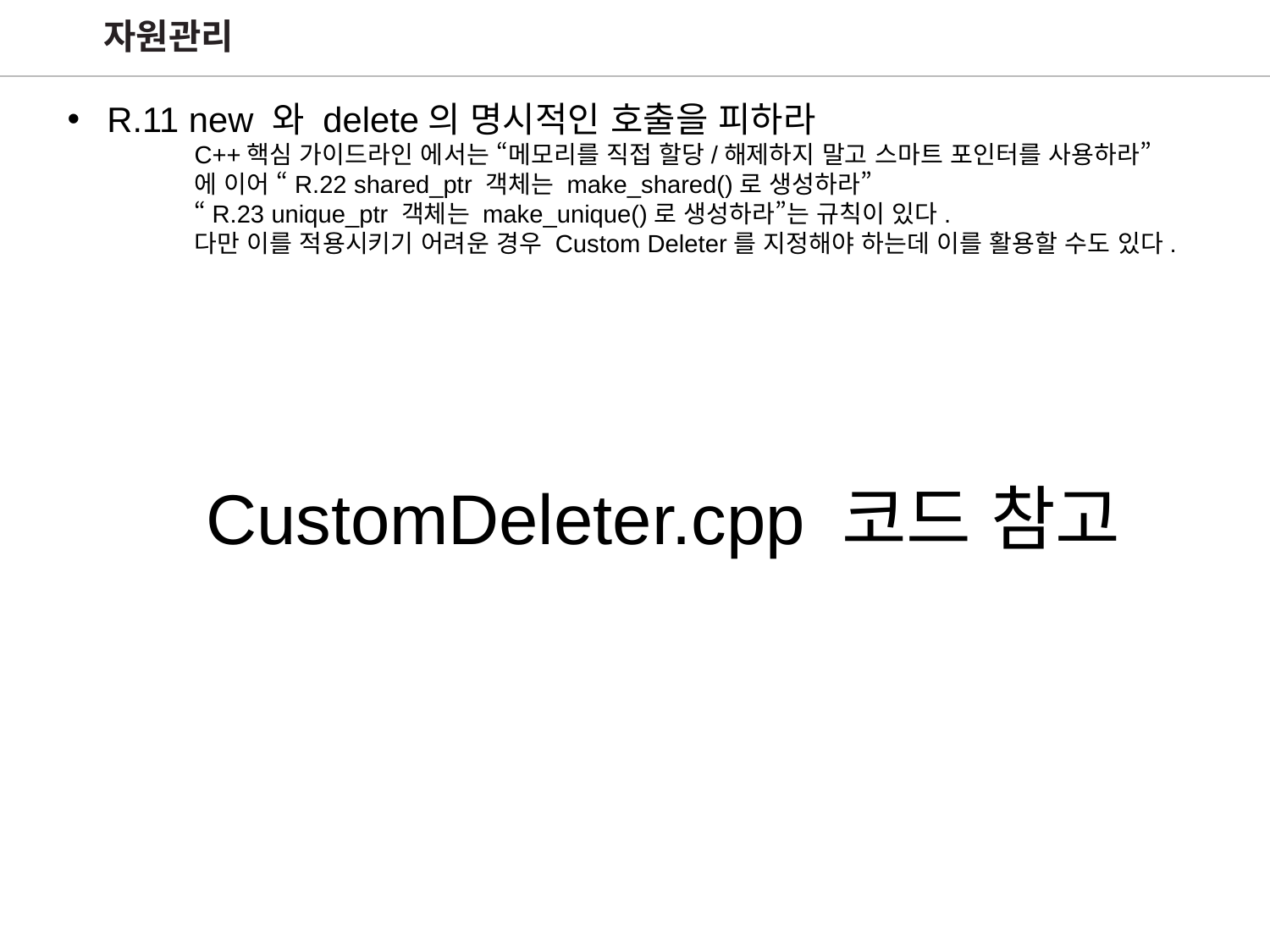

자원관리
R.11 new 와 delete의 명시적인 호출을 피하라
	C++핵심 가이드라인 에서는 “메모리를 직접 할당/해제하지 말고 스마트 포인터를 사용하라”
	에 이어 “R.22 shared_ptr 객체는 make_shared()로 생성하라”
	“R.23 unique_ptr 객체는 make_unique()로 생성하라”는 규칙이 있다.
	다만 이를 적용시키기 어려운 경우 Custom Deleter를 지정해야 하는데 이를 활용할 수도 있다.
CustomDeleter.cpp 코드 참고